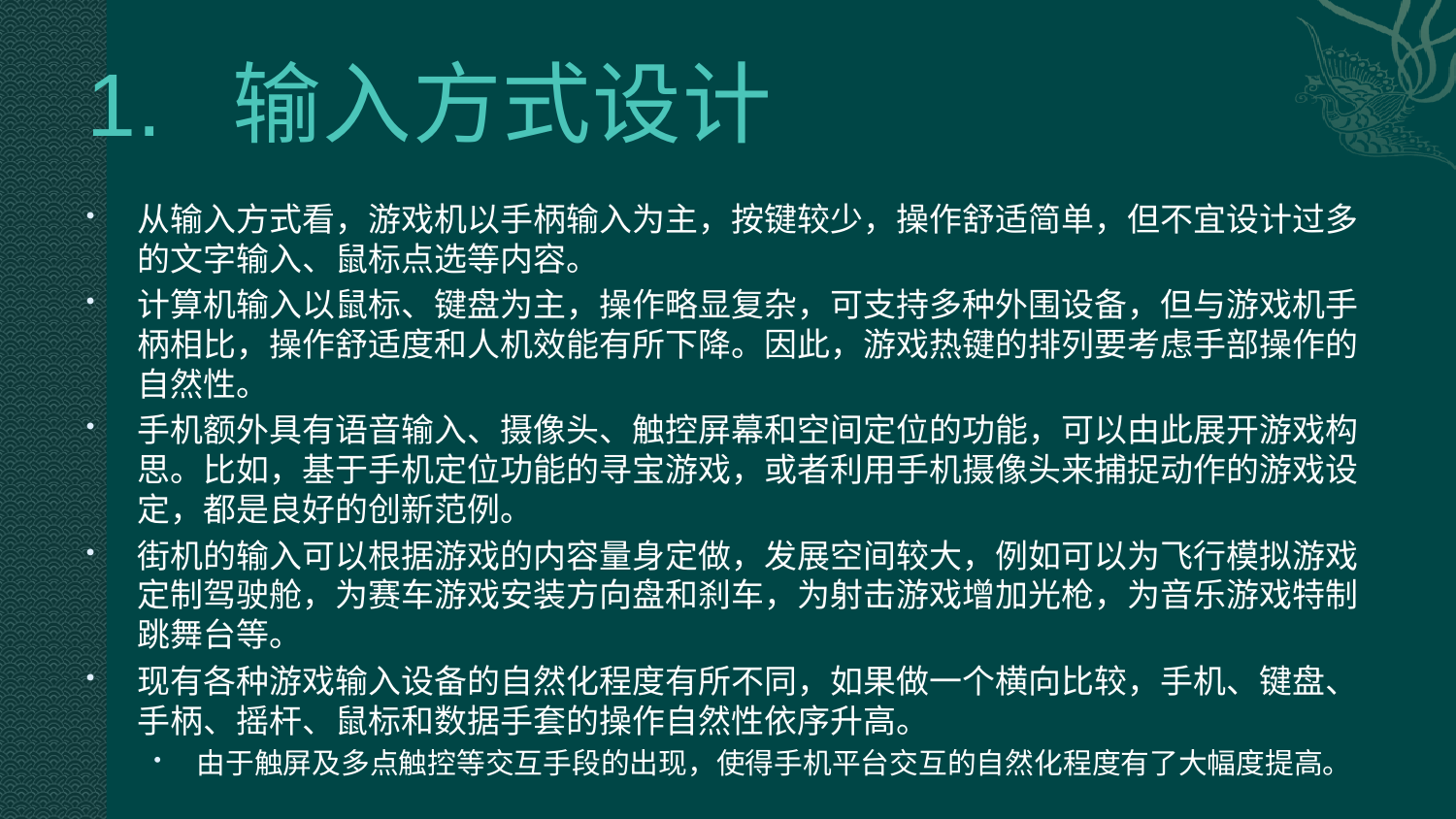

# 1.	输入方式设计
从输入方式看，游戏机以手柄输入为主，按键较少，操作舒适简单，但不宜设计过多的文字输入、鼠标点选等内容。
计算机输入以鼠标、键盘为主，操作略显复杂，可支持多种外围设备，但与游戏机手柄相比，操作舒适度和人机效能有所下降。因此，游戏热键的排列要考虑手部操作的自然性。
手机额外具有语音输入、摄像头、触控屏幕和空间定位的功能，可以由此展开游戏构思。比如，基于手机定位功能的寻宝游戏，或者利用手机摄像头来捕捉动作的游戏设定，都是良好的创新范例。
街机的输入可以根据游戏的内容量身定做，发展空间较大，例如可以为飞行模拟游戏定制驾驶舱，为赛车游戏安装方向盘和刹车，为射击游戏增加光枪，为音乐游戏特制跳舞台等。
现有各种游戏输入设备的自然化程度有所不同，如果做一个横向比较，手机、键盘、手柄、摇杆、鼠标和数据手套的操作自然性依序升高。
由于触屏及多点触控等交互手段的出现，使得手机平台交互的自然化程度有了大幅度提高。